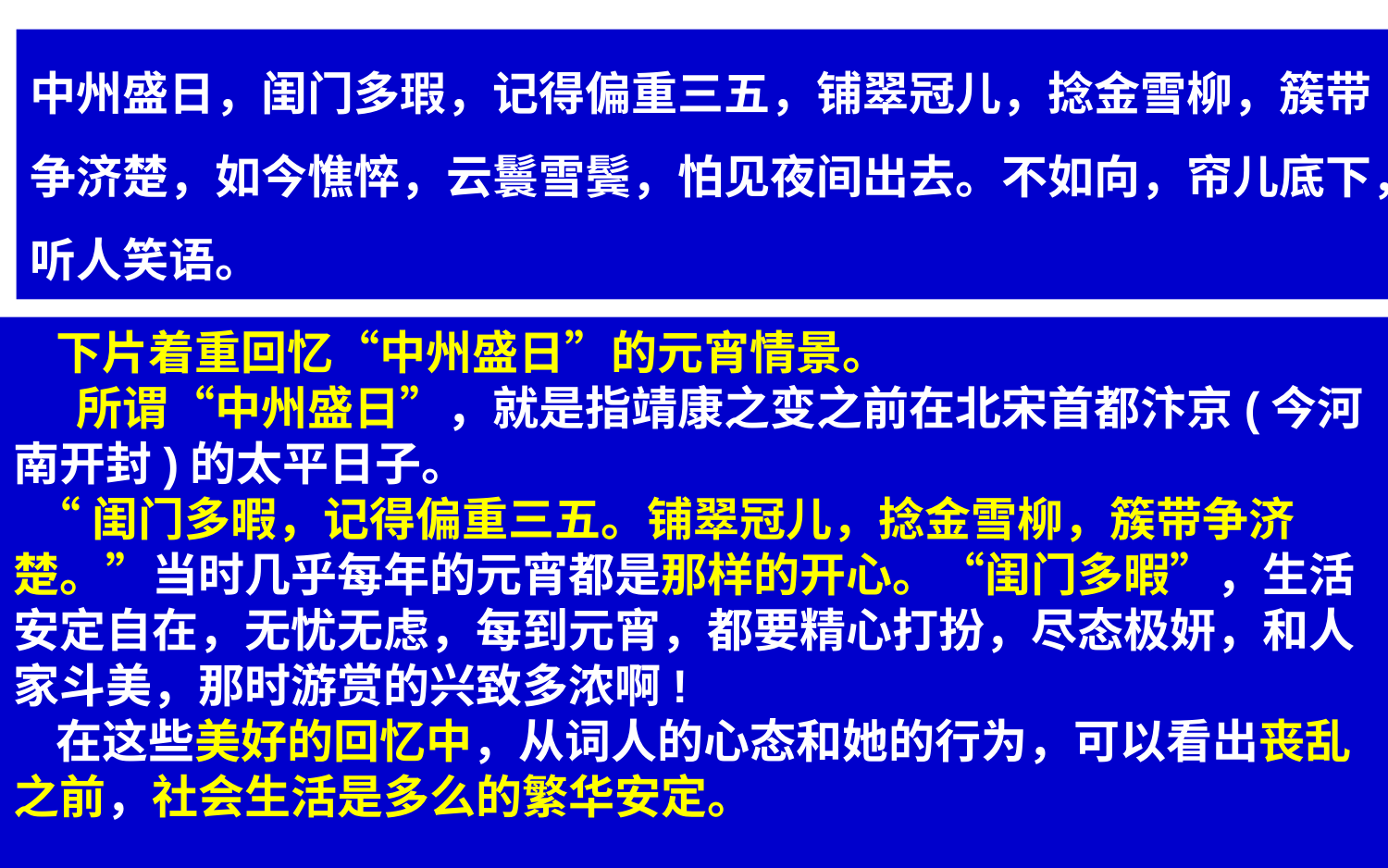

中州盛日，闺门多瑕，记得偏重三五，铺翠冠儿，捻金雪柳，簇带争济楚，如今憔悴，云鬟雪鬓，怕见夜间出去。不如向，帘儿底下，听人笑语。
   下片着重回忆“中州盛日”的元宵情景。
     所谓“中州盛日”，就是指靖康之变之前在北宋首都汴京(今河南开封)的太平日子。
  “闺门多暇，记得偏重三五。铺翠冠儿，捻金雪柳，簇带争济楚。”当时几乎每年的元宵都是那样的开心。“闺门多暇”，生活安定自在，无忧无虑，每到元宵，都要精心打扮，尽态极妍，和人家斗美，那时游赏的兴致多浓啊!
   在这些美好的回忆中，从词人的心态和她的行为，可以看出丧乱之前，社会生活是多么的繁华安定。